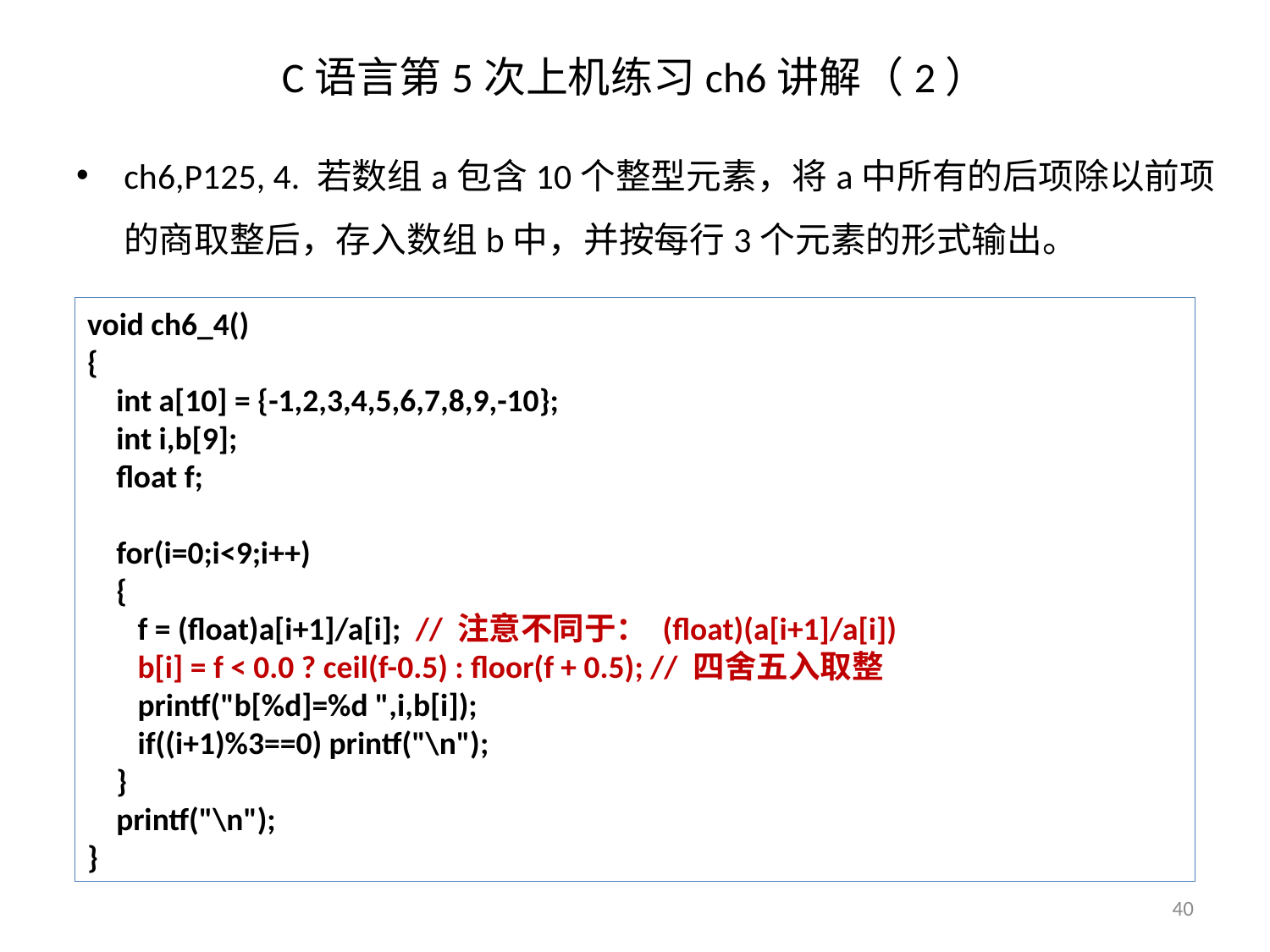

# C语言第5次上机练习ch6讲解（2）
ch6,P125, 4. 若数组a包含10个整型元素，将a中所有的后项除以前项的商取整后，存入数组b中，并按每行3个元素的形式输出。
void ch6_4()
{
    int a[10] = {-1,2,3,4,5,6,7,8,9,-10};
    int i,b[9];
    float f;

    for(i=0;i<9;i++)
    {
       f = (float)a[i+1]/a[i];  // 注意不同于： (float)(a[i+1]/a[i])
       b[i] = f < 0.0 ? ceil(f-0.5) : floor(f + 0.5); // 四舍五入取整
       printf("b[%d]=%d ",i,b[i]);
       if((i+1)%3==0) printf("\n");
    }
    printf("\n");
}
40